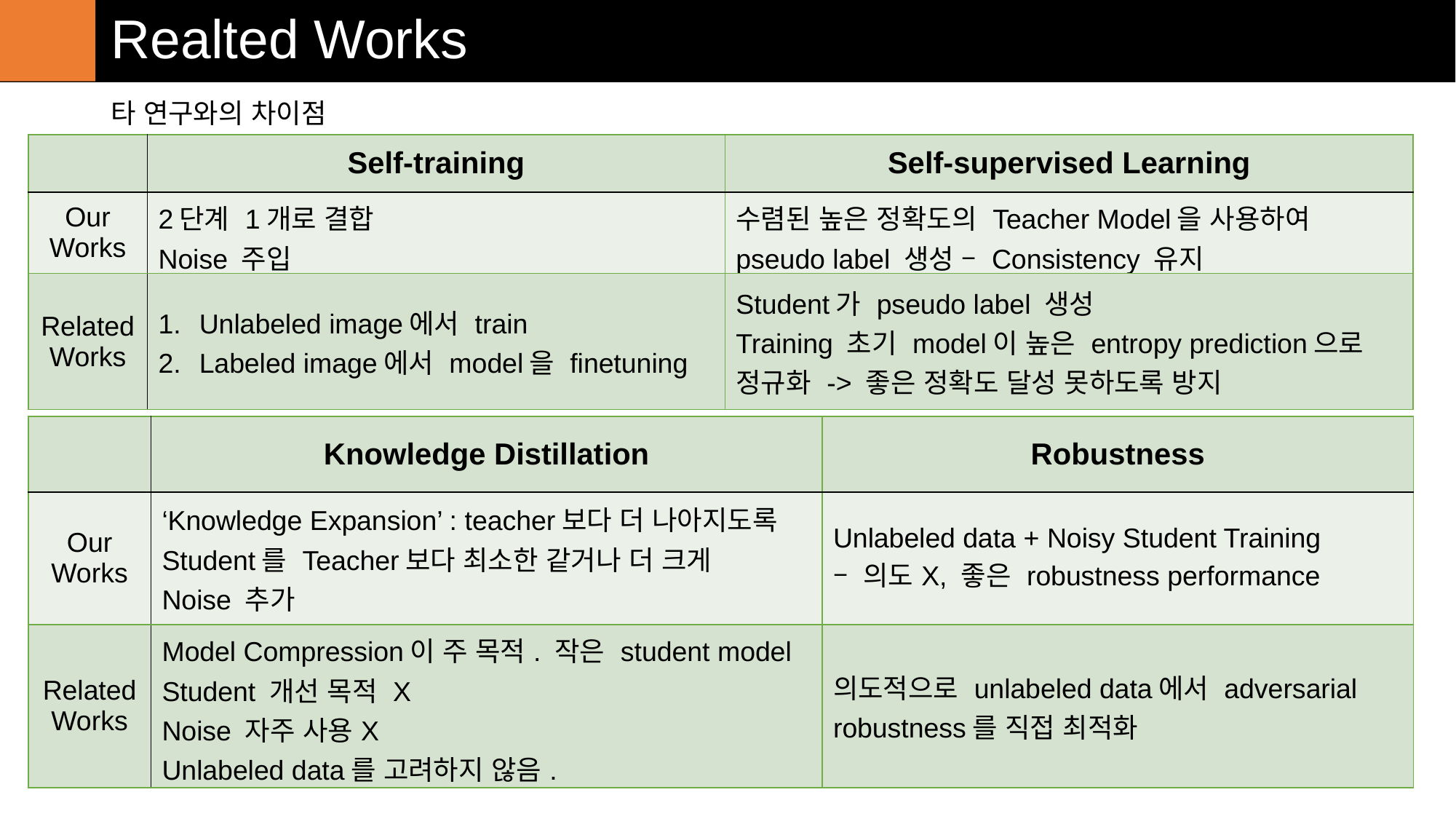

# Realted Works
타 연구와의 차이점
|  | Self-training | Self-supervised Learning |
| --- | --- | --- |
| Our Works | 2단계 1개로 결합 Noise 주입 | 수렴된 높은 정확도의 Teacher Model을 사용하여 pseudo label 생성 – Consistency 유지 |
| Related Works | Unlabeled image에서 train Labeled image에서 model을 finetuning | Student가 pseudo label 생성 Training 초기 model이 높은 entropy prediction으로 정규화 -> 좋은 정확도 달성 못하도록 방지 |
|  | Knowledge Distillation | Robustness |
| --- | --- | --- |
| Our Works | ‘Knowledge Expansion’ : teacher보다 더 나아지도록 Student를 Teacher보다 최소한 같거나 더 크게 Noise 추가 | Unlabeled data + Noisy Student Training – 의도X, 좋은 robustness performance |
| Related Works | Model Compression이 주 목적. 작은 student model Student 개선 목적 X Noise 자주 사용X Unlabeled data를 고려하지 않음. | 의도적으로 unlabeled data에서 adversarial robustness를 직접 최적화 |
10